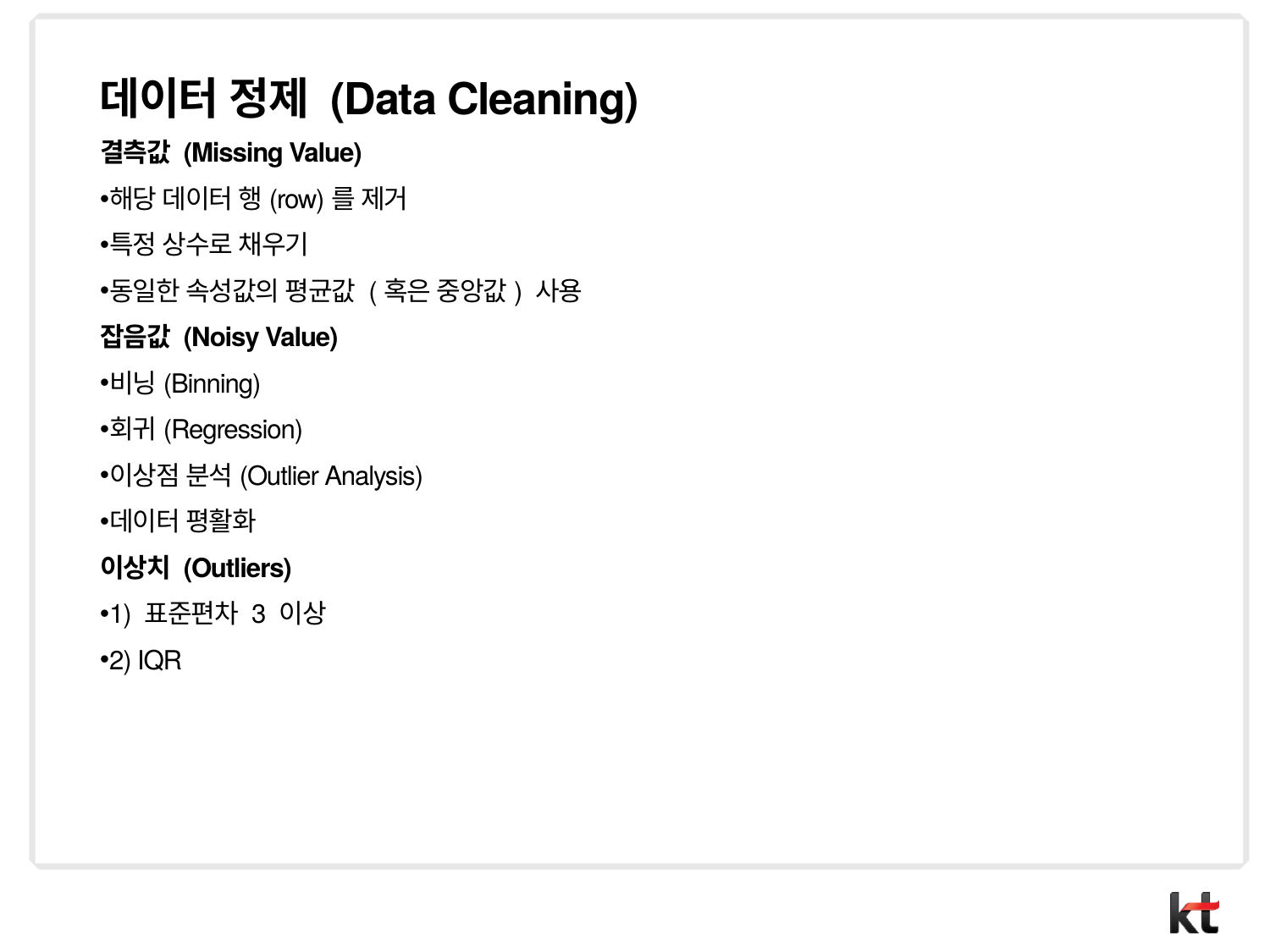

# 데이터 정제 (Data Cleaning)
결측값 (Missing Value)
해당 데이터 행(row)를 제거
특정 상수로 채우기
동일한 속성값의 평균값 (혹은 중앙값) 사용
잡음값 (Noisy Value)
비닝(Binning)
회귀(Regression)
이상점 분석(Outlier Analysis)
데이터 평활화
이상치 (Outliers)
1) 표준편차 3 이상
2) IQR